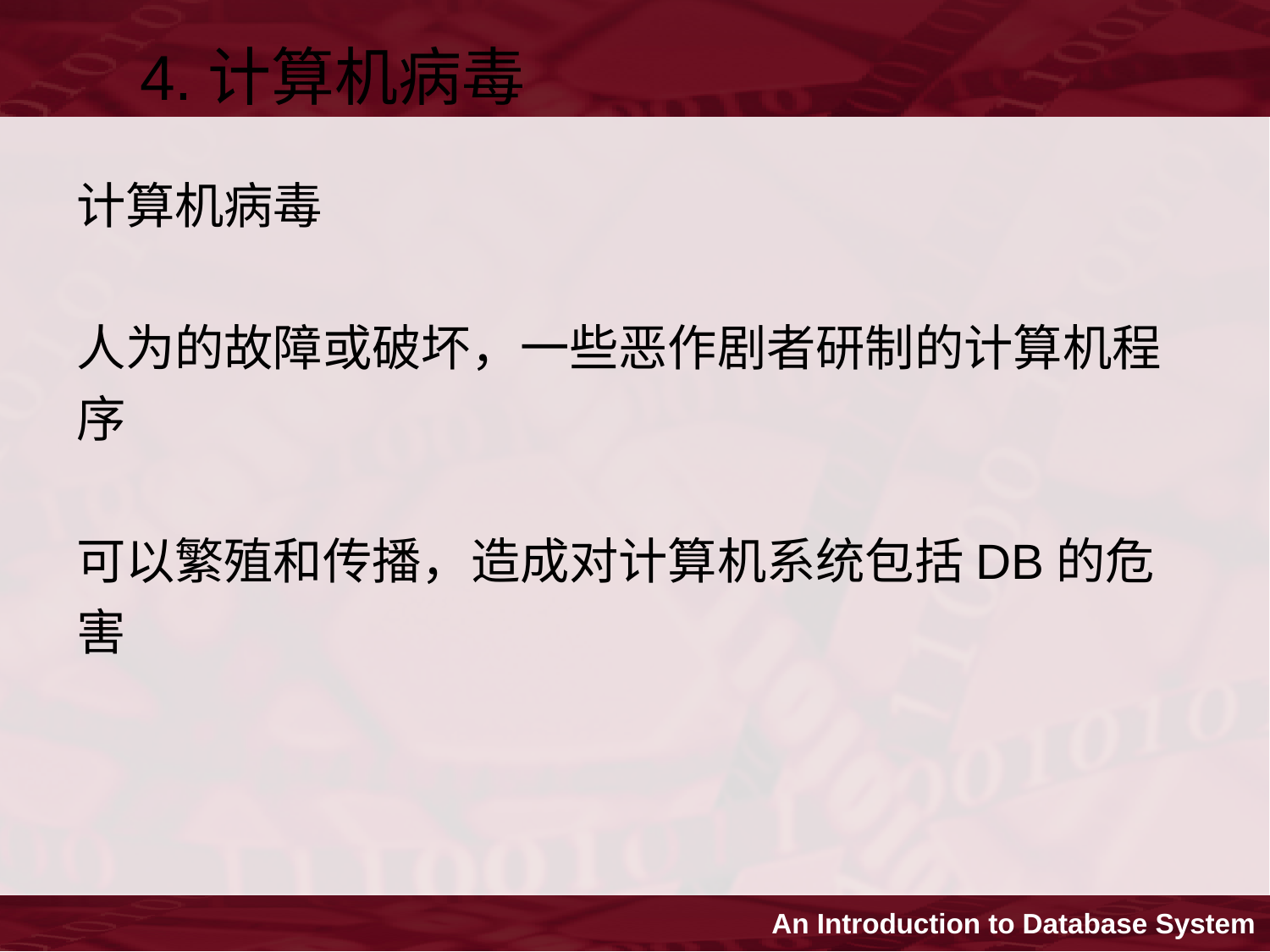

4.计算机病毒
计算机病毒

人为的故障或破坏，一些恶作剧者研制的计算机程序

可以繁殖和传播，造成对计算机系统包括DB的危害